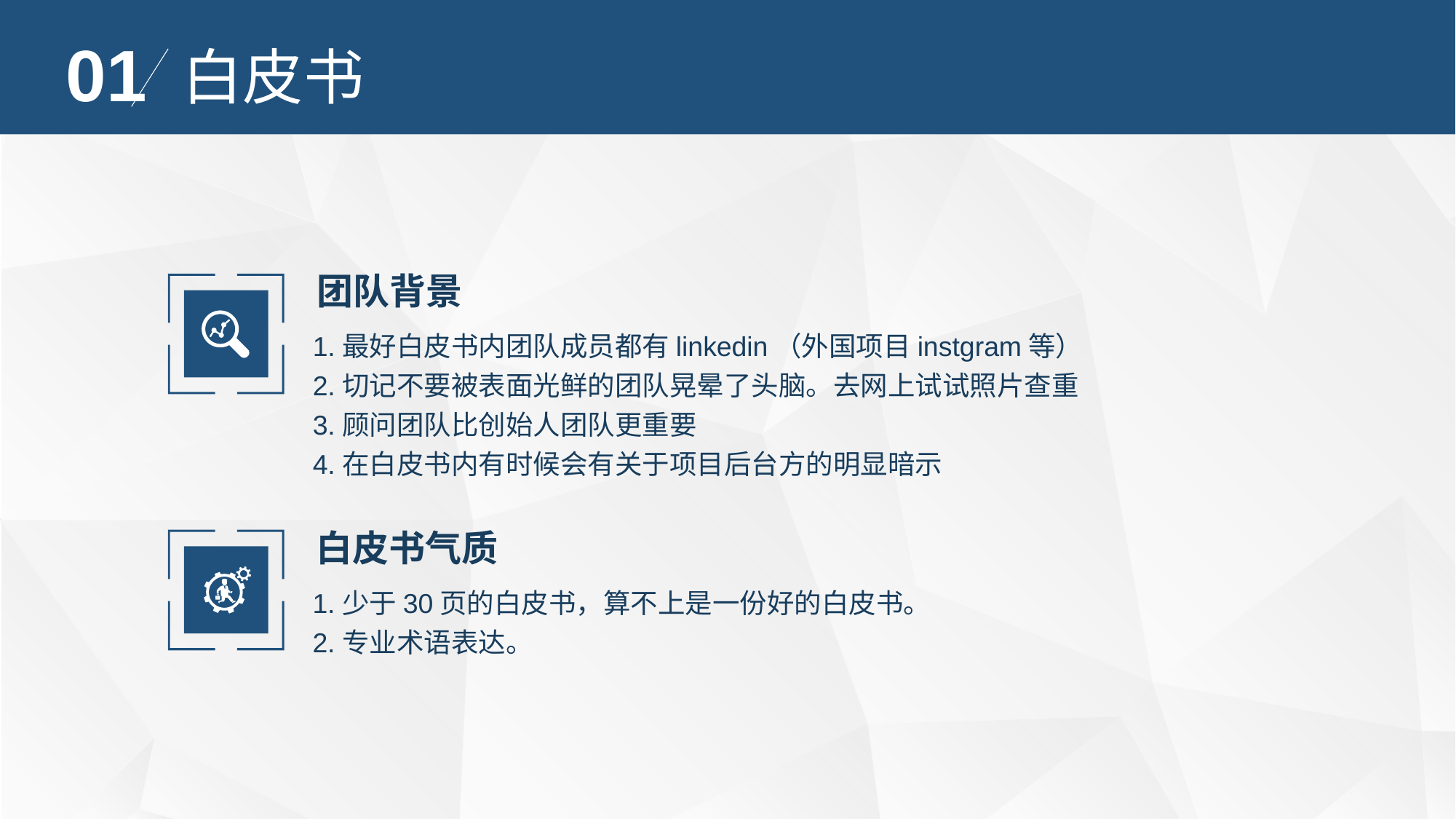

01
白皮书
团队背景

1.最好白皮书内团队成员都有linkedin（外国项目instgram等）
2.切记不要被表面光鲜的团队晃晕了头脑。去网上试试照片查重
3.顾问团队比创始人团队更重要
4.在白皮书内有时候会有关于项目后台方的明显暗示
白皮书气质

1.少于30页的白皮书，算不上是一份好的白皮书。
2.专业术语表达。